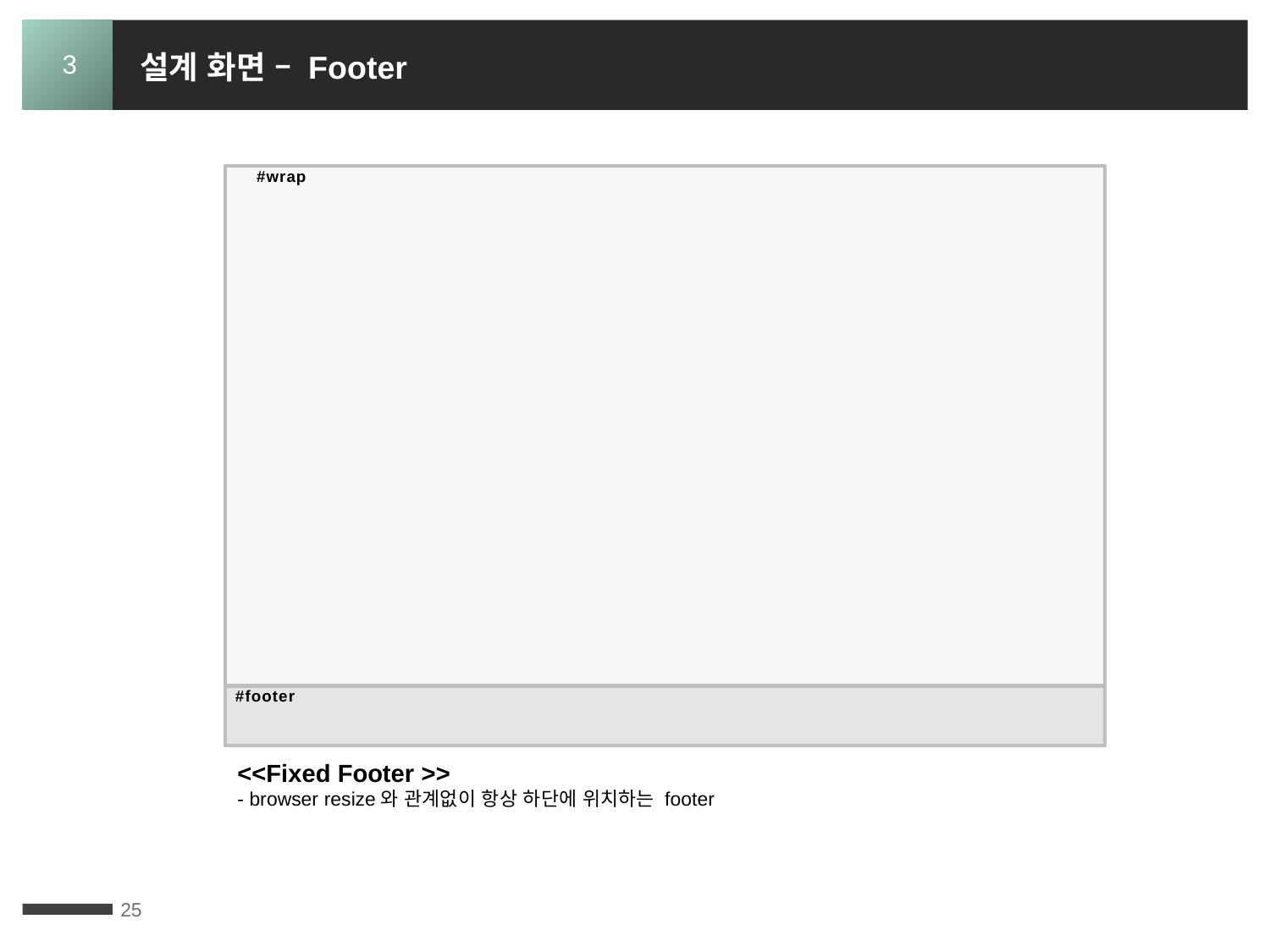

설계 화면 – Footer
3
     #wrap
 #footer
<<Fixed Footer >>
- browser resize와 관계없이 항상 하단에 위치하는 footer
25